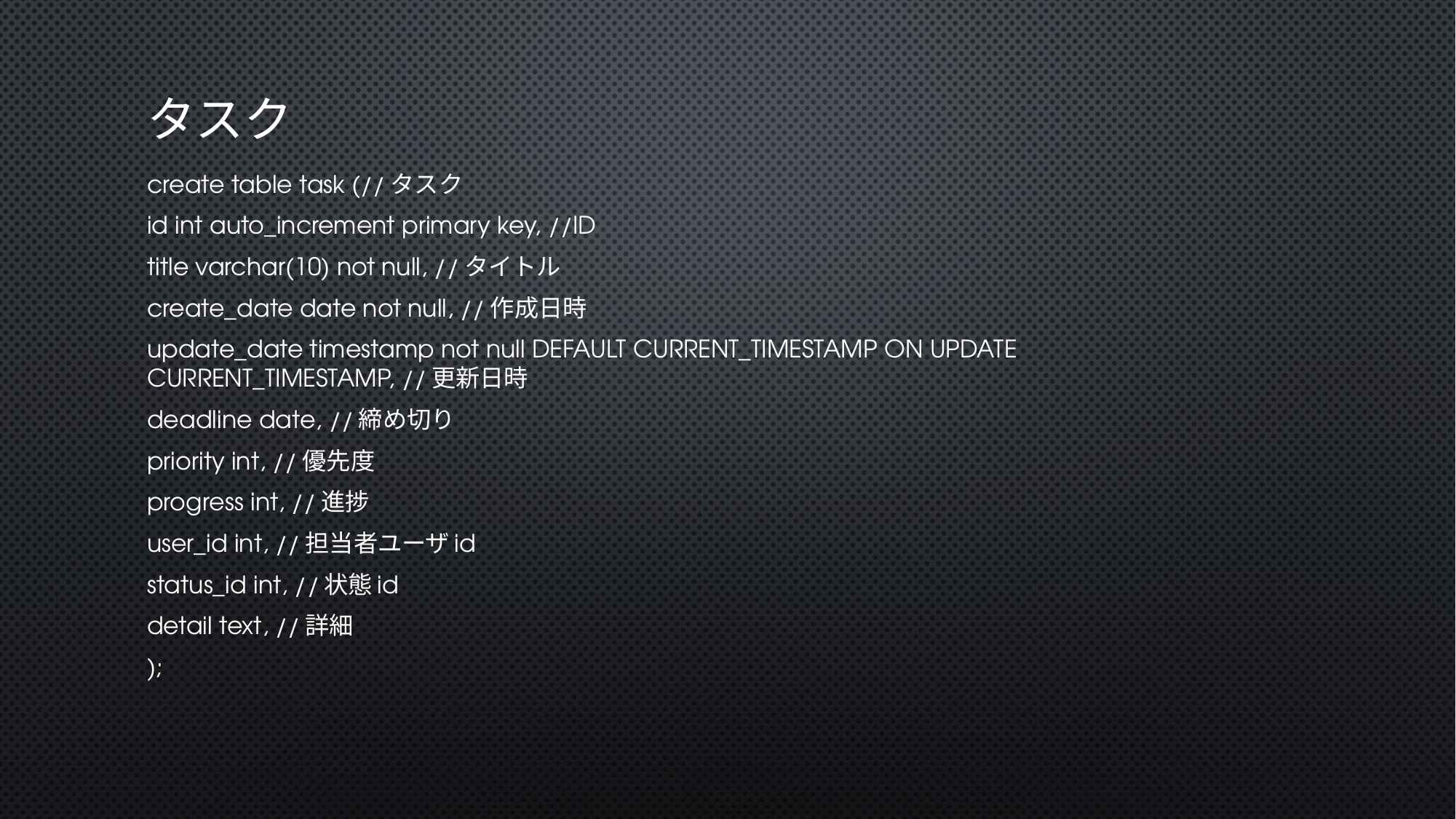

# タスク
create table task (//タスク
id int auto_increment primary key, //ID
title varchar(10) not null, //タイトル
create_date date not null, //作成日時
update_date timestamp not null DEFAULT CURRENT_TIMESTAMP ON UPDATE CURRENT_TIMESTAMP, //更新日時
deadline date, //締め切り
priority int, //優先度
progress int, //進捗
user_id int, //担当者ユーザid
status_id int, //状態id
detail text, //詳細
);